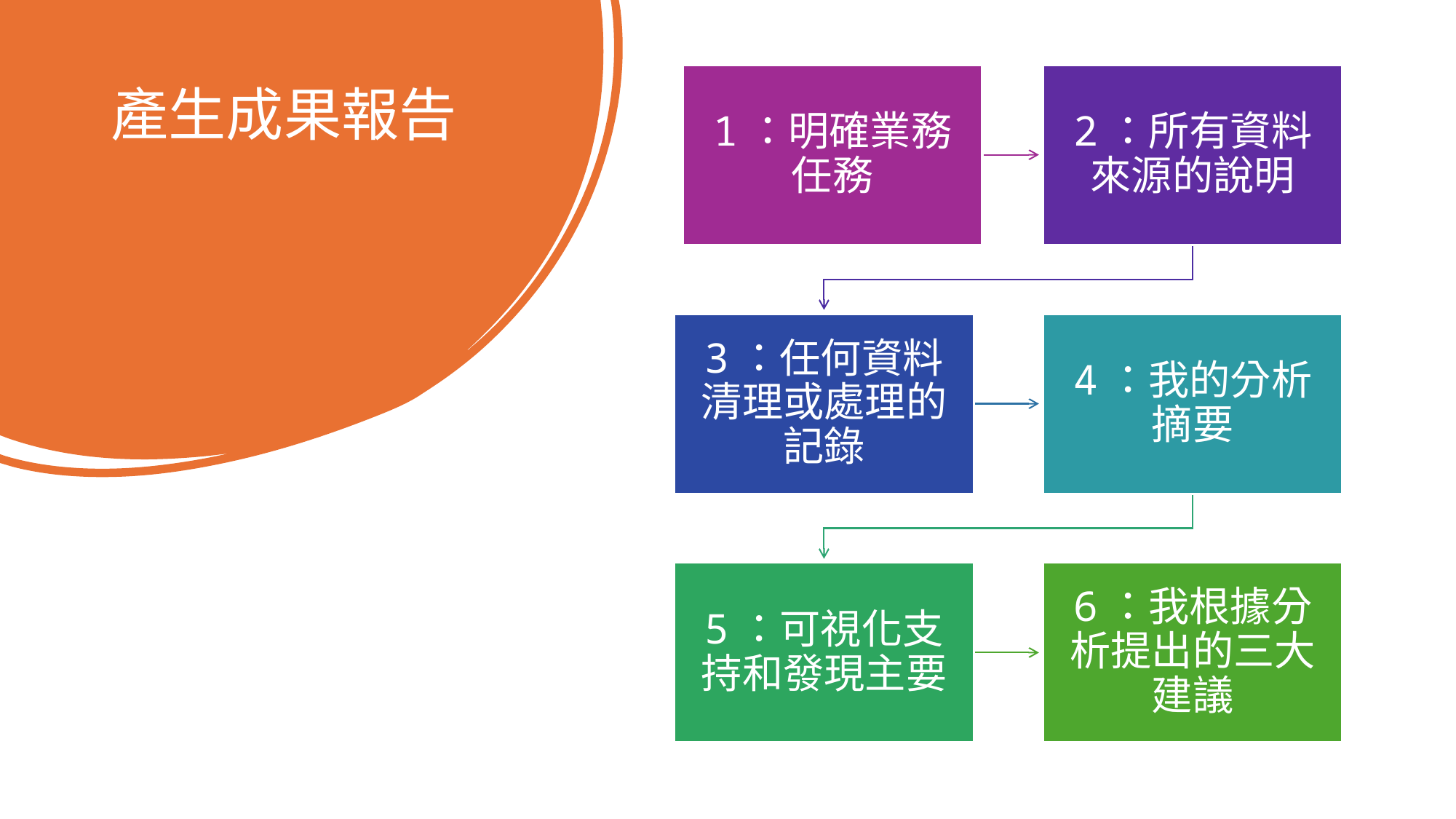

1：明確業務任務

2：所有資料來源的說明

3：任何資料清理或處理的記錄

4：我的分析摘要

5：可視化支持和發現主要
6：我根據分析提出的三大建議
# 產生成果報告